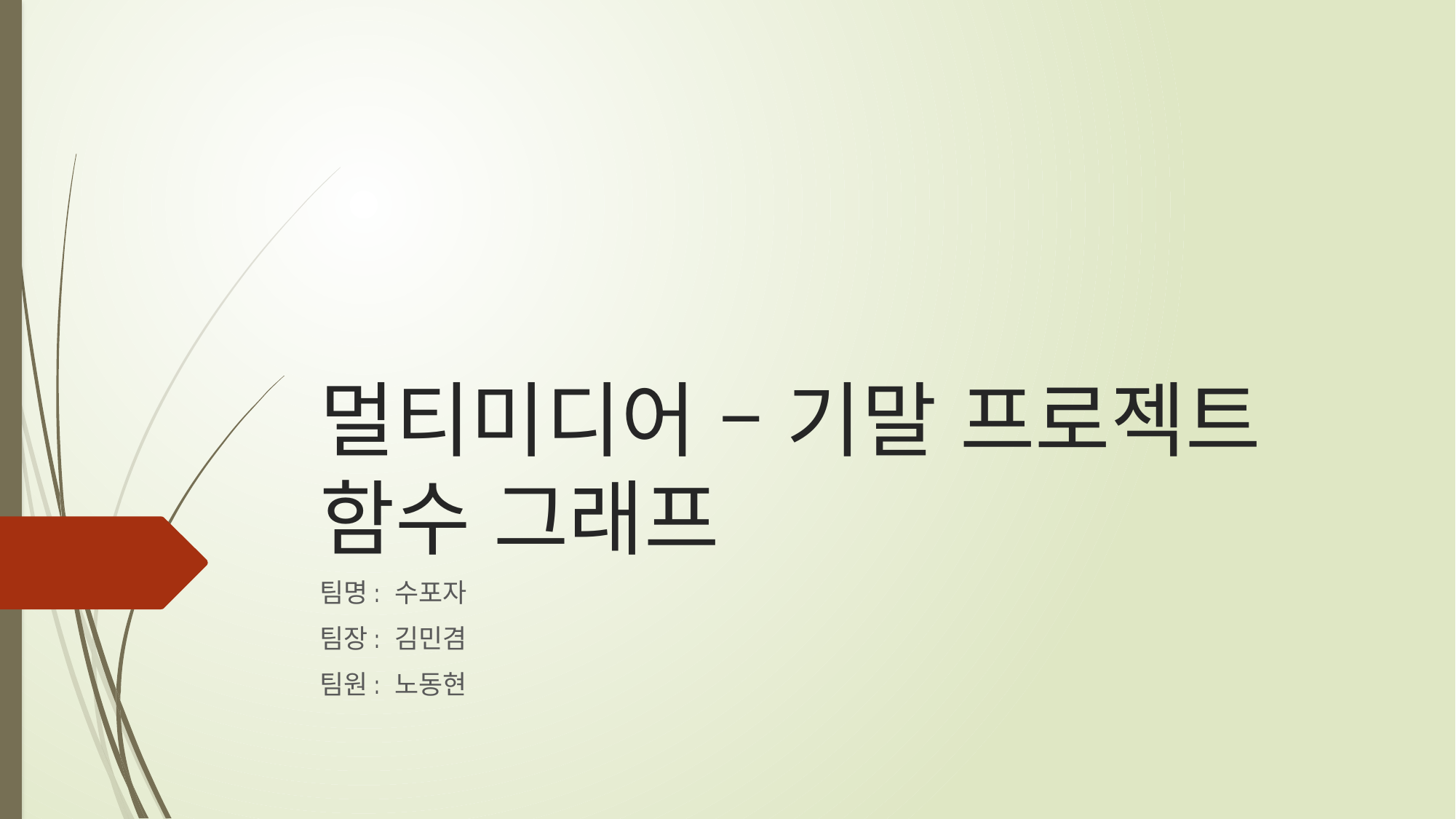

# 멀티미디어 – 기말 프로젝트 함수 그래프
팀명: 수포자
팀장: 김민겸
팀원: 노동현